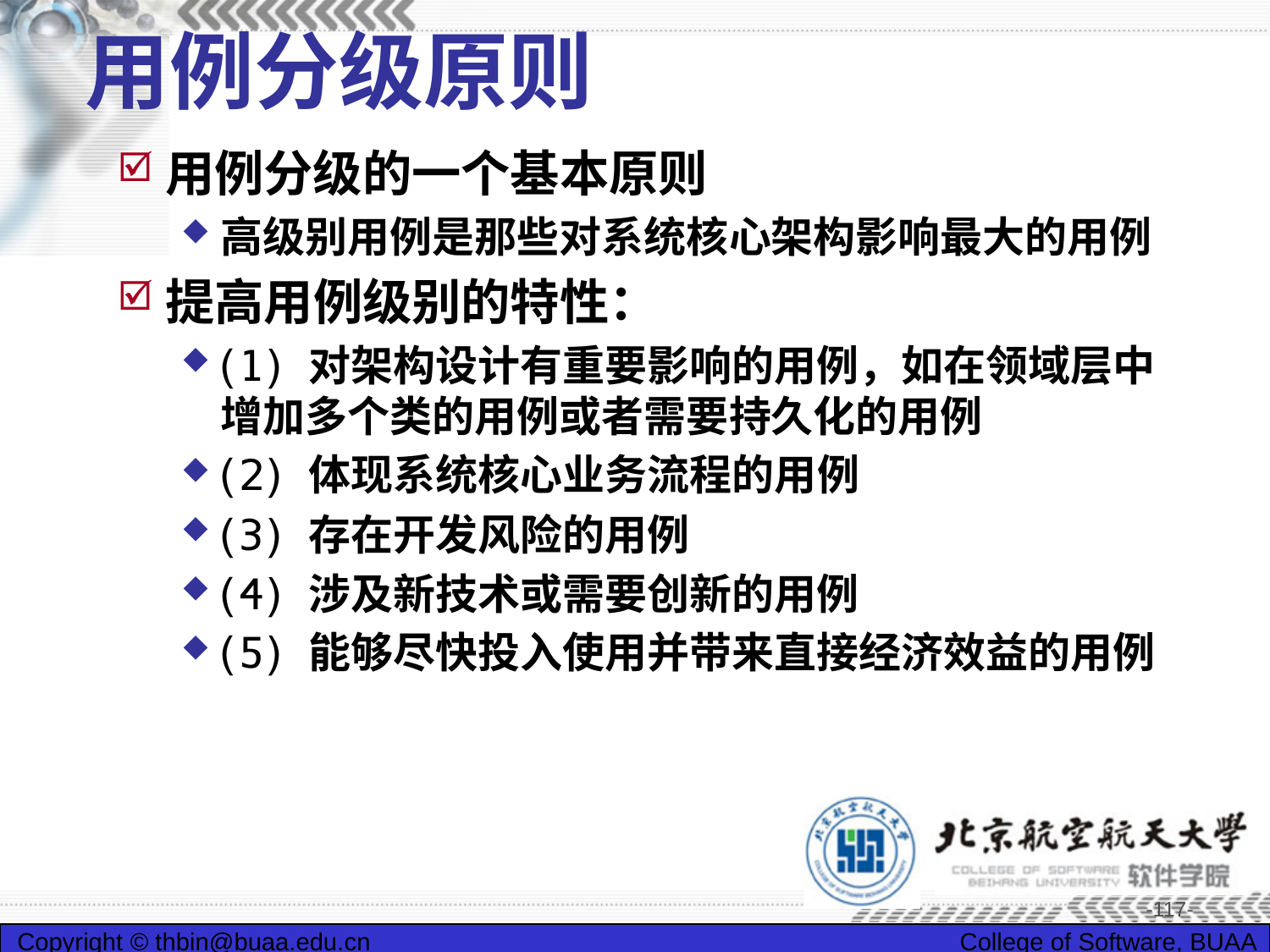

# 用例分级原则
用例分级的一个基本原则
高级别用例是那些对系统核心架构影响最大的用例
提高用例级别的特性：
(1) 对架构设计有重要影响的用例，如在领域层中增加多个类的用例或者需要持久化的用例
(2) 体现系统核心业务流程的用例
(3) 存在开发风险的用例
(4) 涉及新技术或需要创新的用例
(5) 能够尽快投入使用并带来直接经济效益的用例
-117-